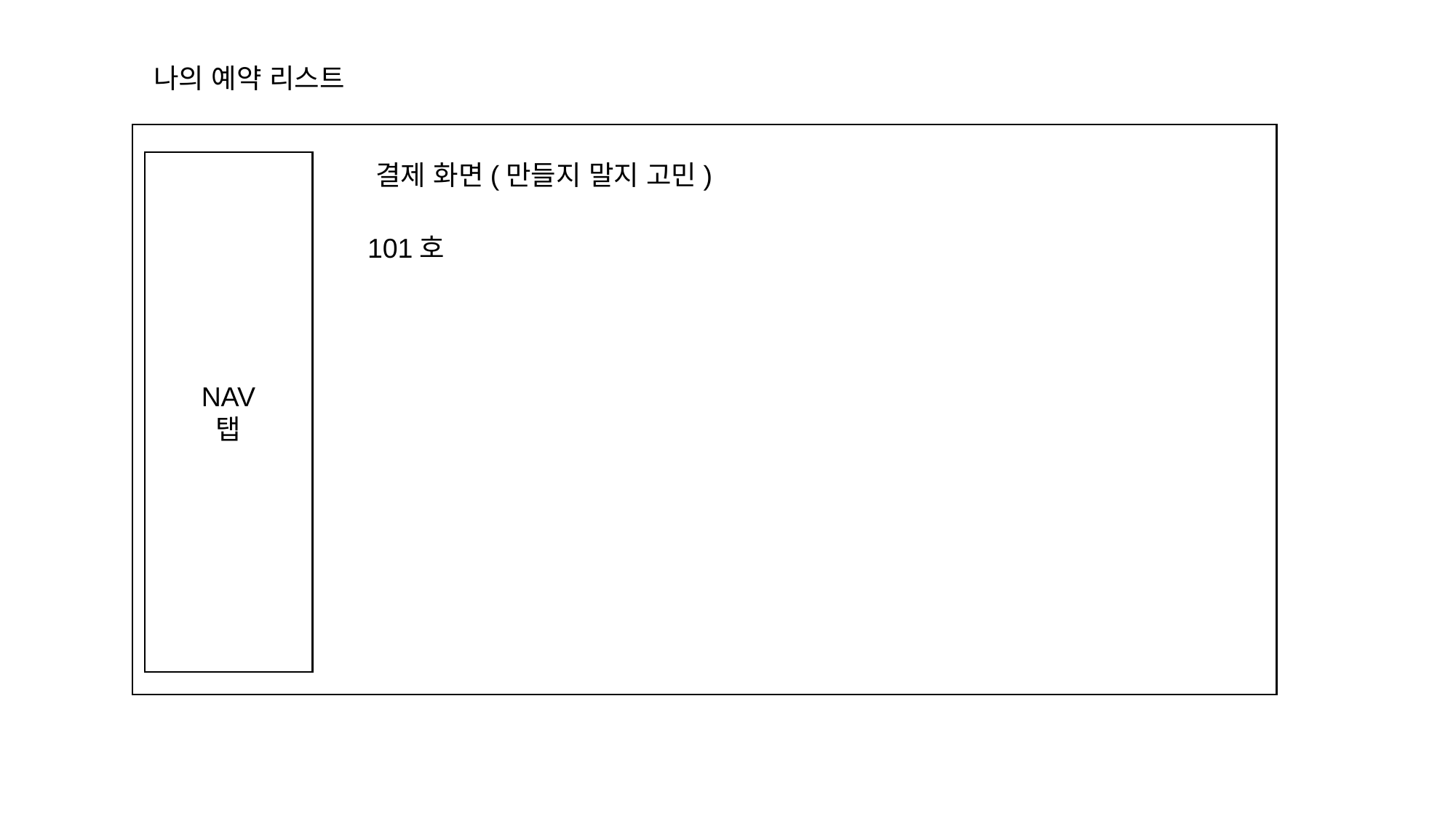

나의 예약 리스트

NAV
탭
결제 화면(만들지 말지 고민)
101호